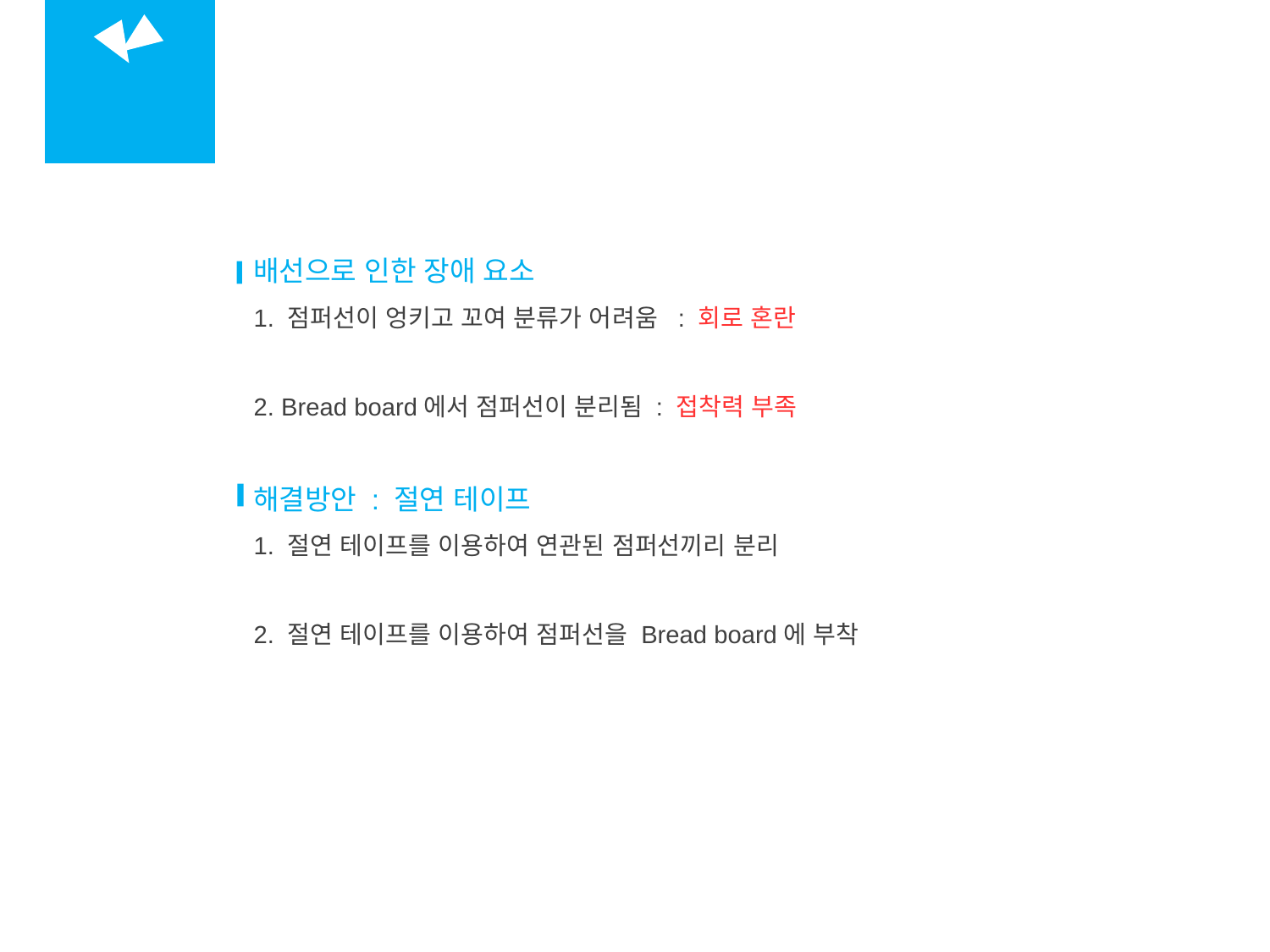

03
장애 요소 1
배선으로 인한 장애 요소
1. 점퍼선이 엉키고 꼬여 분류가 어려움  : 회로 혼란

2. Bread board에서 점퍼선이 분리됨 : 접착력 부족

해결방안 : 절연 테이프
1. 절연 테이프를 이용하여 연관된 점퍼선끼리 분리

2. 절연 테이프를 이용하여 점퍼선을 Bread board에 부착